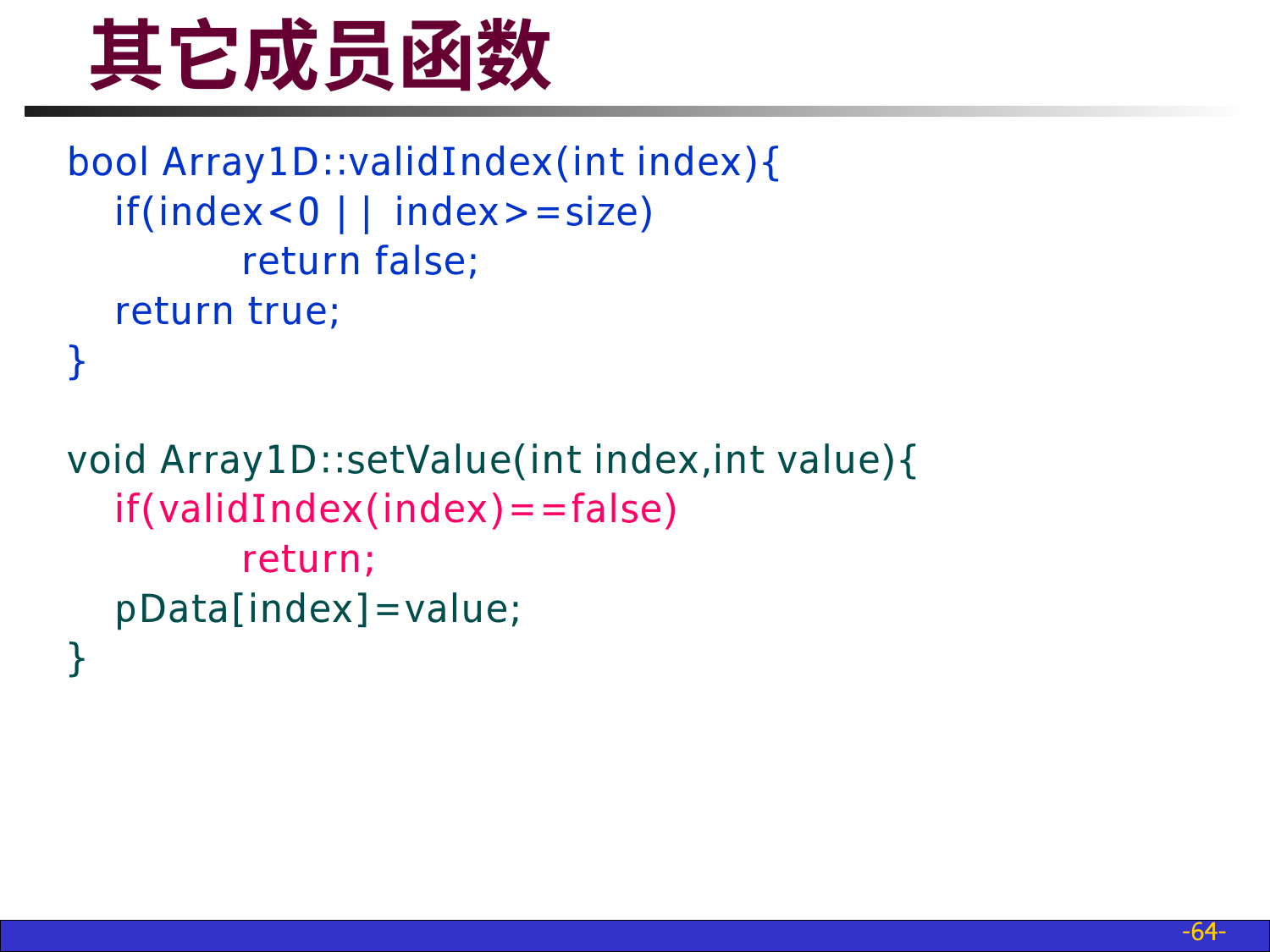

# 其它成员函数
bool Array1D::validIndex(int index){
	if(index<0 || index>=size)
		return false;
	return true;
}

void Array1D::setValue(int index,int value){
	if(validIndex(index)==false)
		return;
	pData[index]=value;
}
-64-